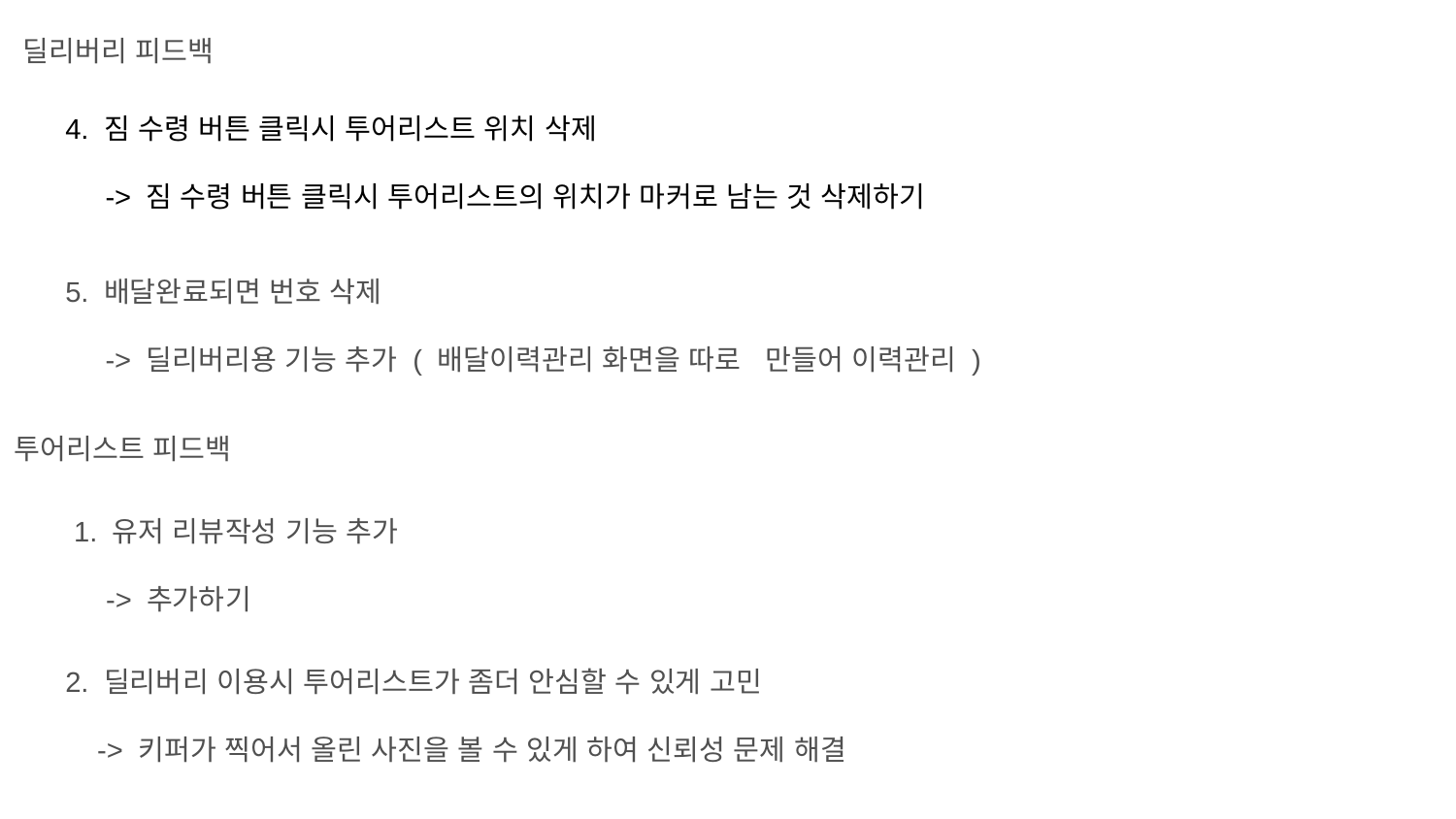

딜리버리 피드백
4. 짐 수령 버튼 클릭시 투어리스트 위치 삭제

     -> 짐 수령 버튼 클릭시 투어리스트의 위치가 마커로 남는 것 삭제하기
5. 배달완료되면 번호 삭제

     -> 딜리버리용 기능 추가 ( 배달이력관리 화면을 따로   만들어 이력관리 )
투어리스트 피드백
1. 유저 리뷰작성 기능 추가

    -> 추가하기
2. 딜리버리 이용시 투어리스트가 좀더 안심할 수 있게 고민

    -> 키퍼가 찍어서 올린 사진을 볼 수 있게 하여 신뢰성 문제 해결